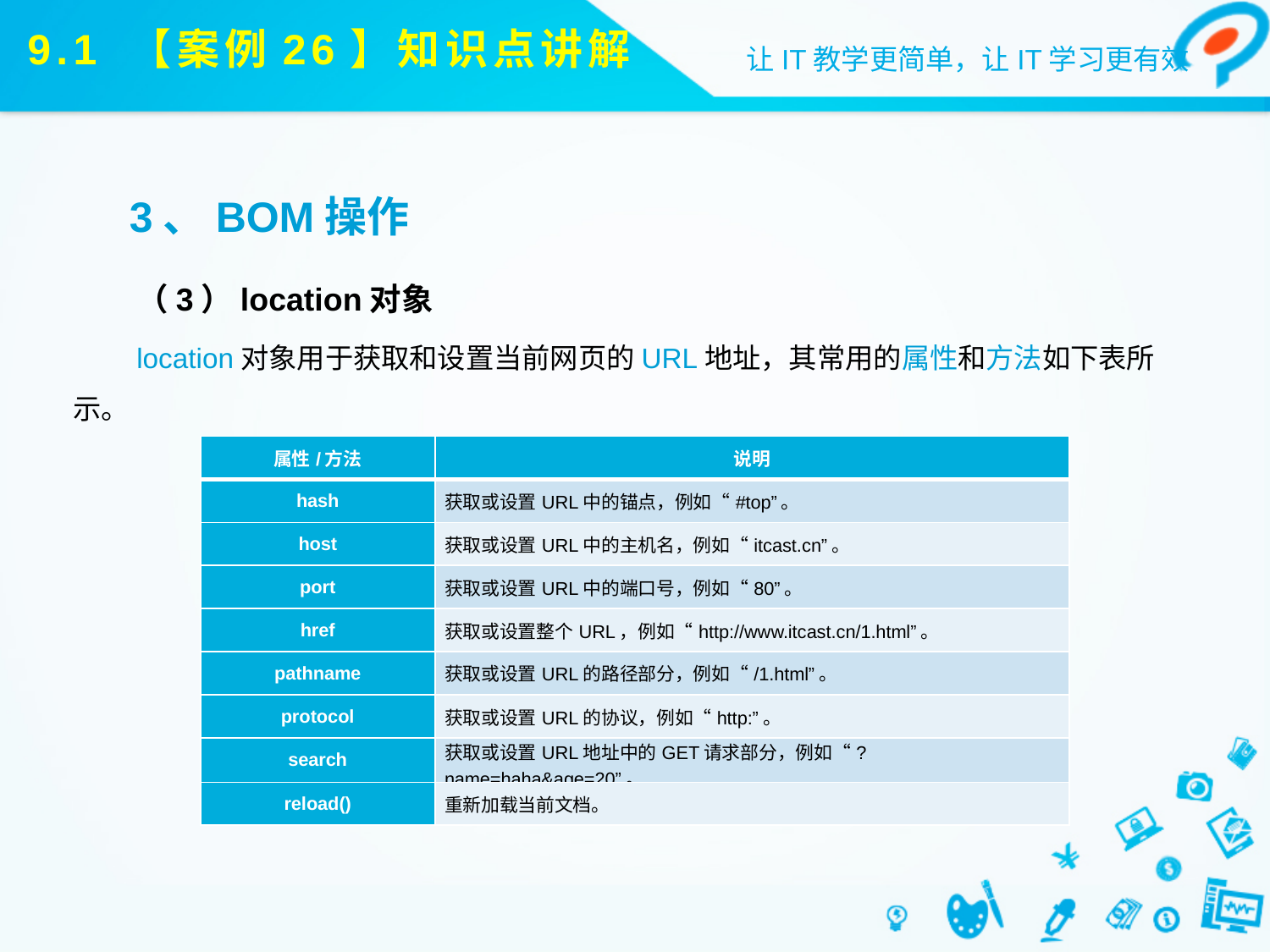

# 9.1 【案例26】知识点讲解
3、BOM操作
（3）location对象
location对象用于获取和设置当前网页的URL地址，其常用的属性和方法如下表所示。
| 属性/方法 | 说明 |
| --- | --- |
| hash | 获取或设置URL中的锚点，例如“#top”。 |
| host | 获取或设置URL中的主机名，例如“itcast.cn”。 |
| port | 获取或设置URL中的端口号，例如“80”。 |
| href | 获取或设置整个URL，例如“http://www.itcast.cn/1.html”。 |
| pathname | 获取或设置URL的路径部分，例如“/1.html”。 |
| protocol | 获取或设置URL的协议，例如“http:”。 |
| search | 获取或设置URL地址中的GET请求部分，例如“?name=haha&age=20”。 |
| reload() | 重新加载当前文档。 |